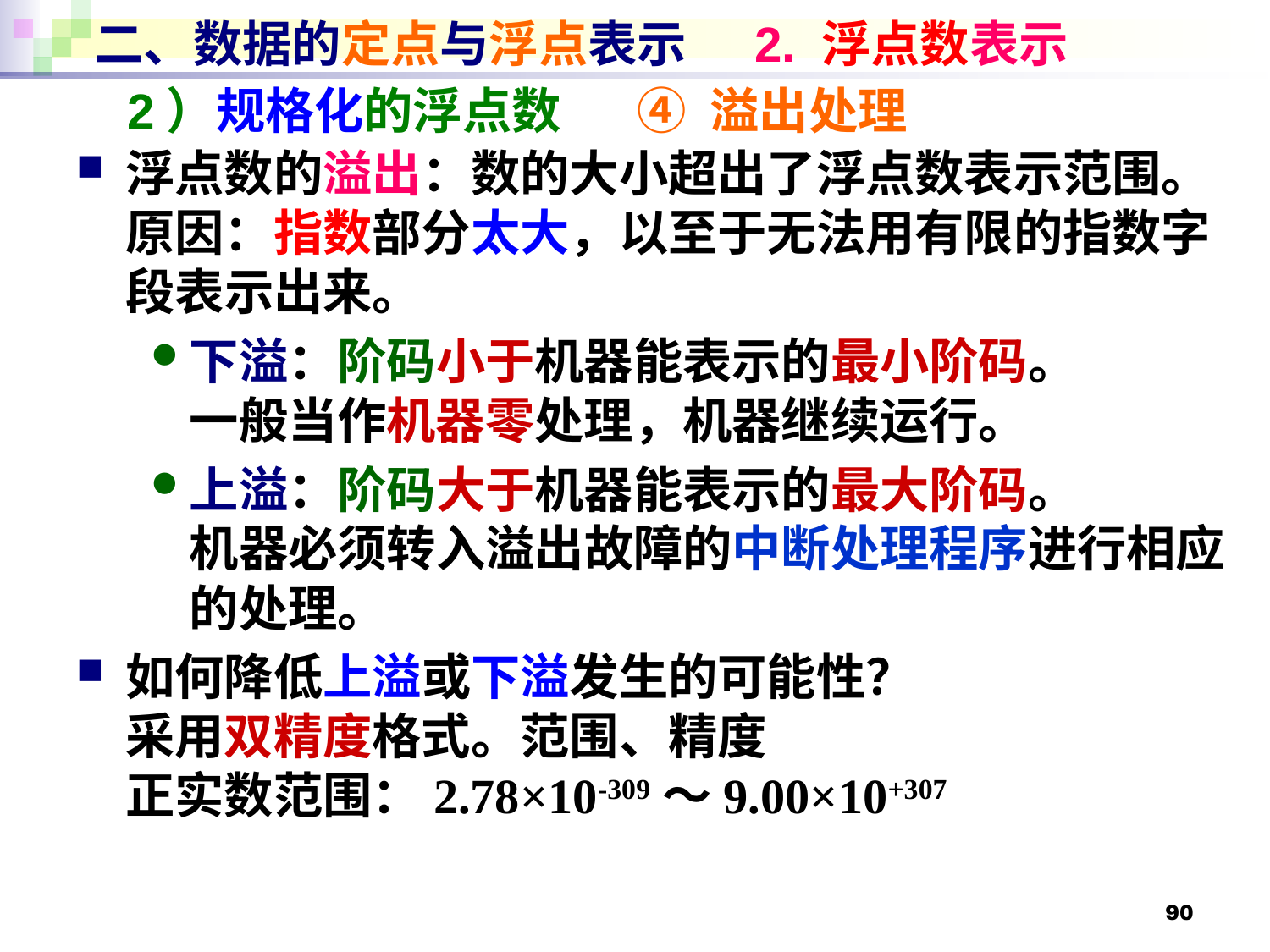

# 二、数据的定点与浮点表示     2. 浮点数表示
2）规格化的浮点数
④ 溢出处理
浮点数的溢出：数的大小超出了浮点数表示范围。原因：指数部分太大，以至于无法用有限的指数字段表示出来。
下溢：阶码小于机器能表示的最小阶码。
一般当作机器零处理，机器继续运行。
上溢：阶码大于机器能表示的最大阶码。
机器必须转入溢出故障的中断处理程序进行相应的处理。
如何降低上溢或下溢发生的可能性？
采用双精度格式。范围、精度
正实数范围：2.78×10-309～9.00×10+307
90